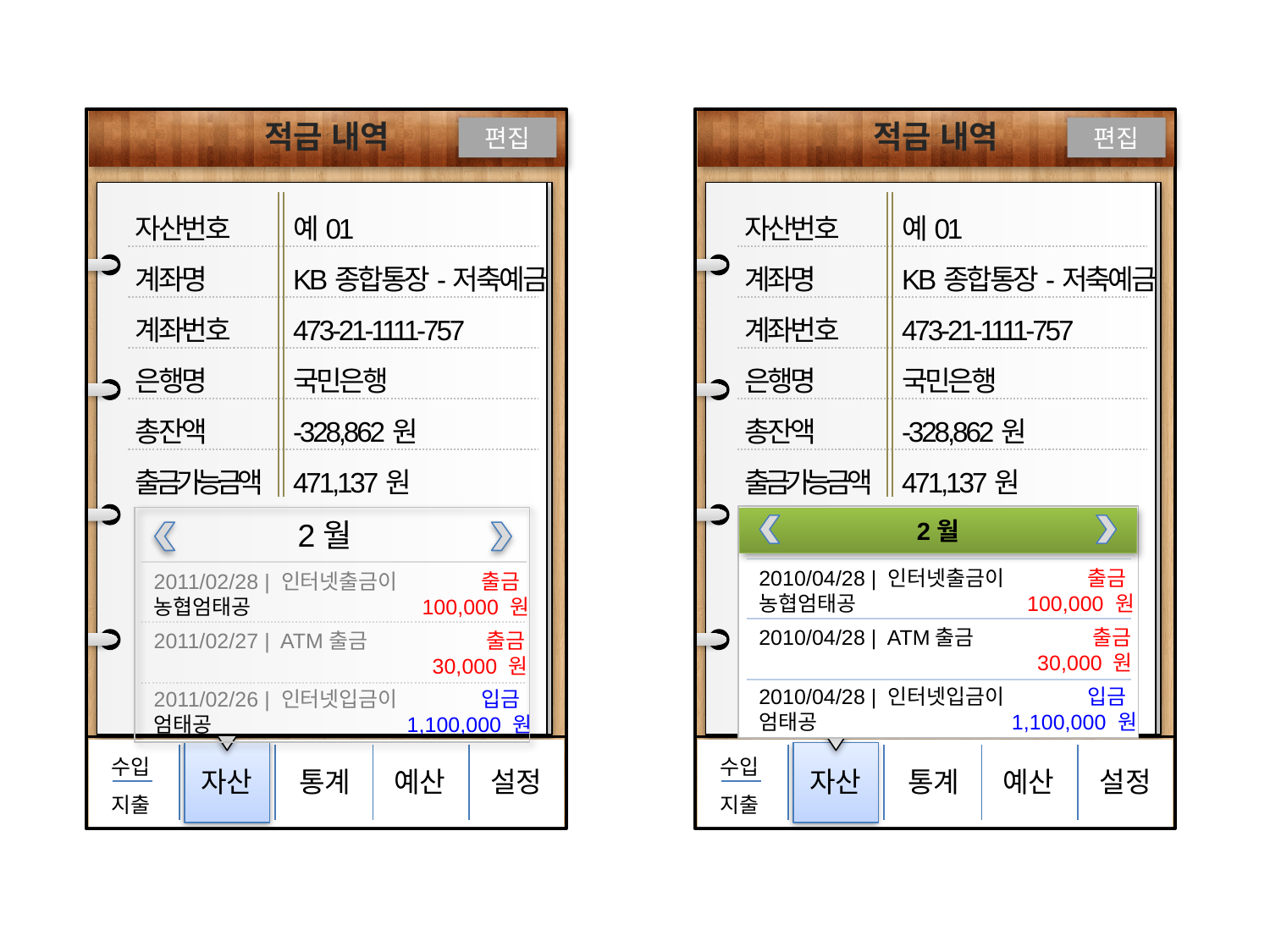

적금 내역
편집

자산번호
계좌명
계좌번호
은행명
총잔액
출금가능금액
예01
KB종합통장-저축예금
473-21-1111-757
국민은행
-328,862원
471,137원

2월

2011/02/28 | 인터넷출금이              출금
농협엄태공                            100,000 원

2011/02/27 |  ATM출금                    출금
                                               30,000 원

2011/02/26 | 인터넷입금이              입금
엄태공                                1,100,000 원
수입
지출

자산
통계
예산
설정

적금 내역
편집

자산번호
계좌명
계좌번호
은행명
총잔액
출금가능금액
예01
KB종합통장-저축예금
473-21-1111-757
국민은행
-328,862원
471,137원

수입
지출

자산
통계
예산
설정

2월

2010/04/28 | 인터넷출금이              출금
농협엄태공                            100,000 원

2010/04/28 |  ATM출금                    출금
                                               30,000 원

2010/04/28 | 인터넷입금이              입금
엄태공                                1,100,000 원